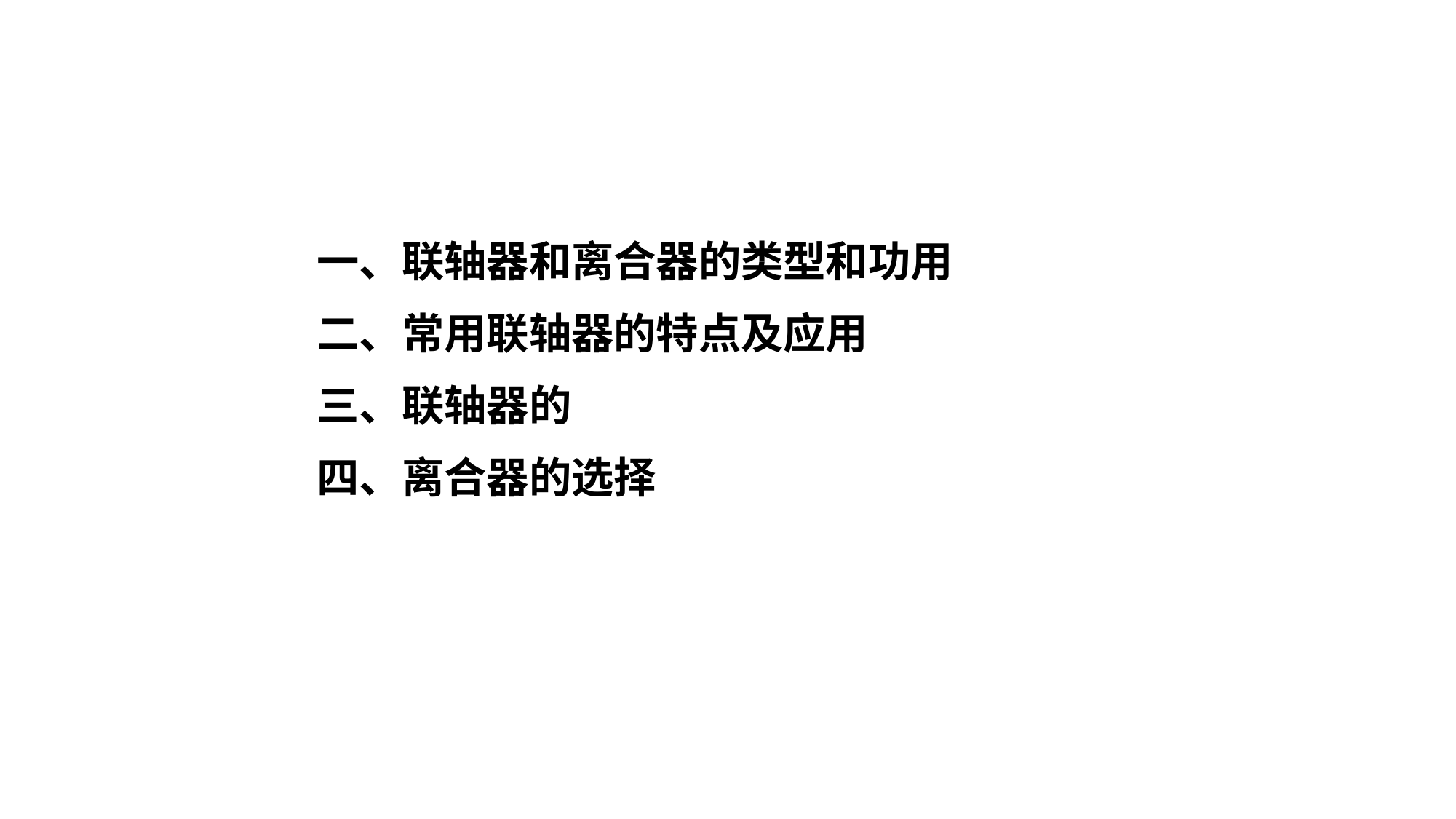

一、联轴器和离合器的类型和功用
二、常用联轴器的特点及应用
三、联轴器的
四、离合器的选择